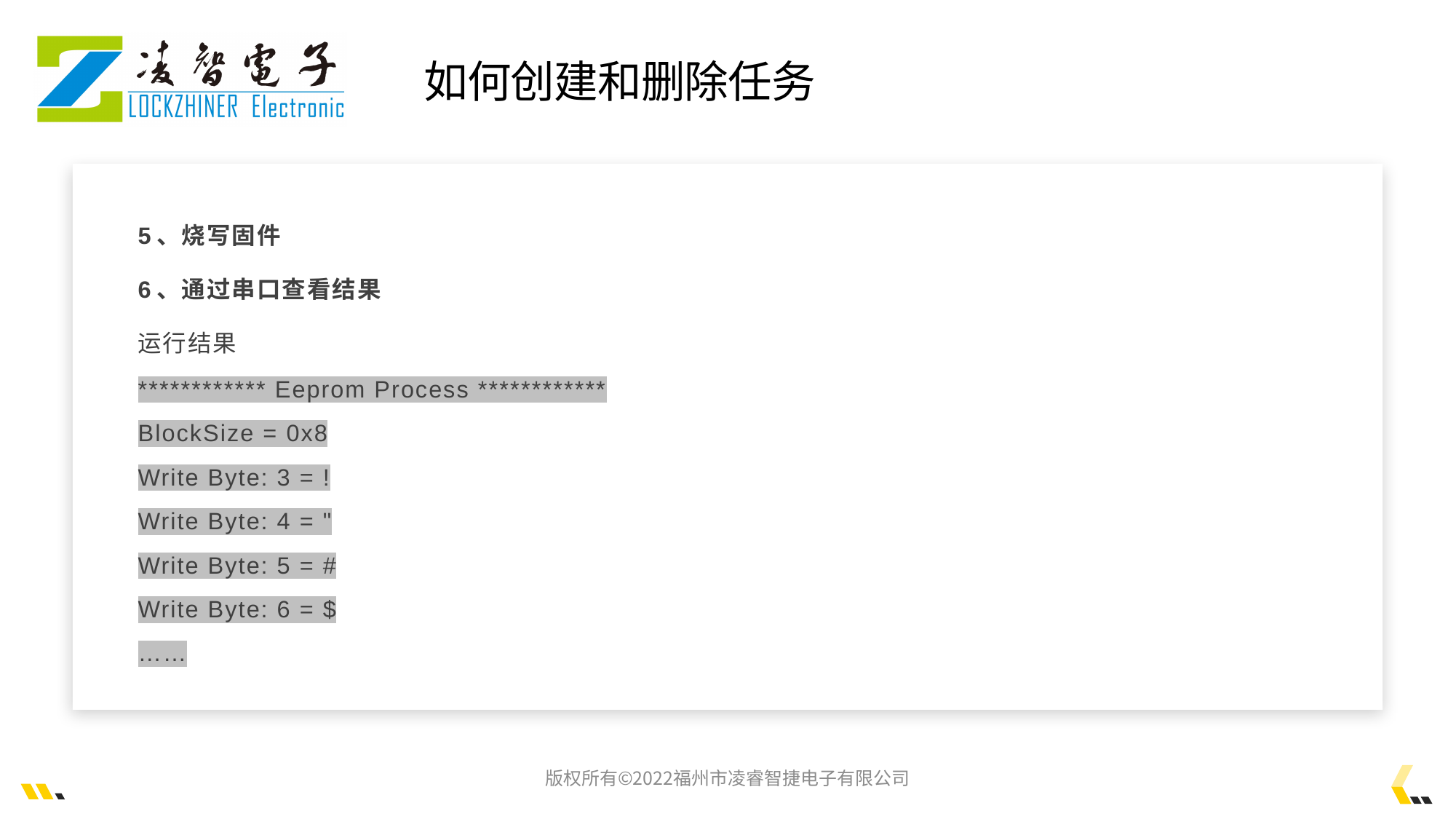

如何创建和删除任务

5、烧写固件
6、通过串口查看结果
运行结果
************ Eeprom Process ************
BlockSize = 0x8
Write Byte: 3 = !
Write Byte: 4 = "
Write Byte: 5 = #
Write Byte: 6 = $
……
版权所有©2022福州市凌睿智捷电子有限公司
15